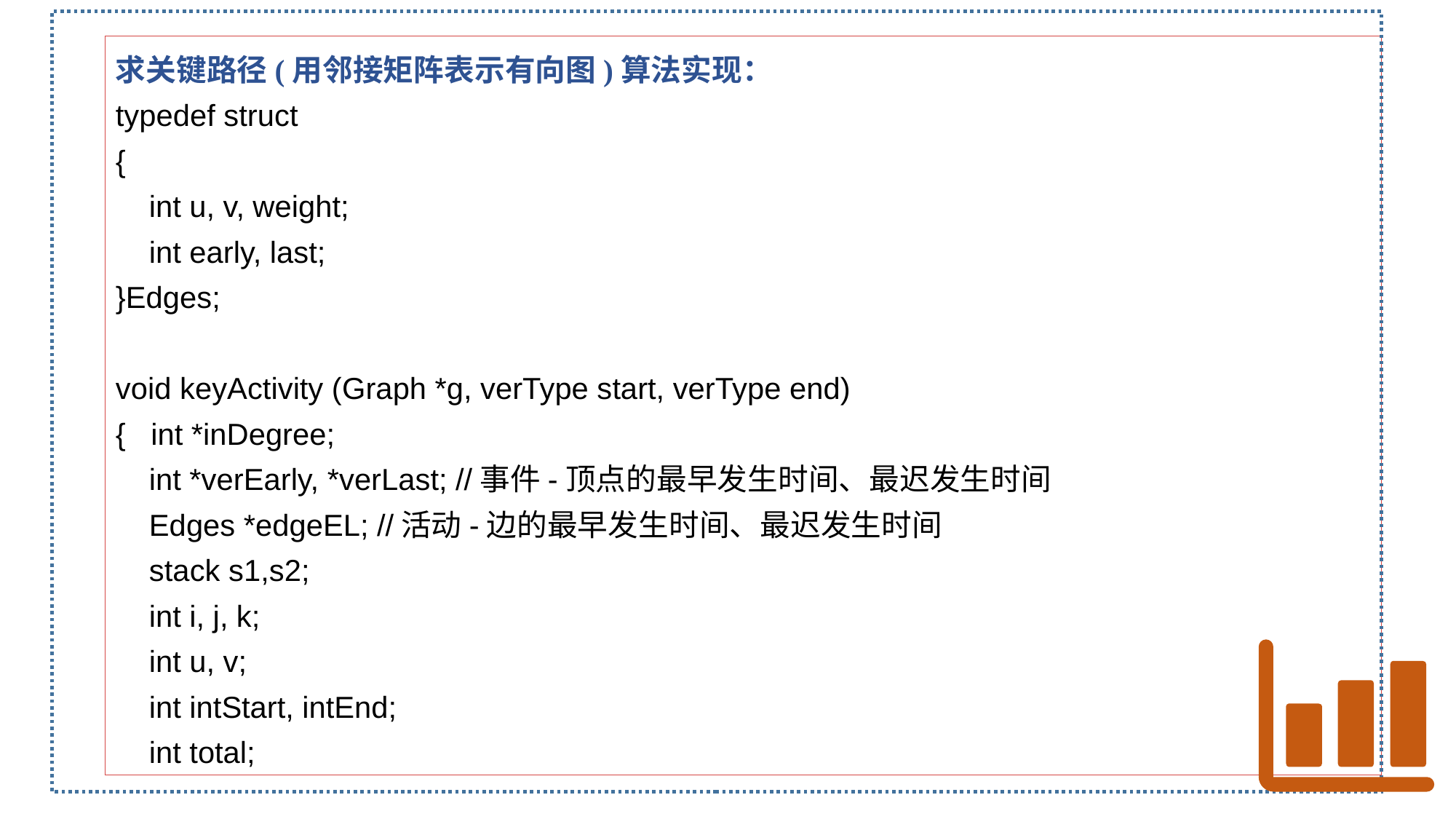

求关键路径(用邻接矩阵表示有向图)算法实现：
typedef struct
{
    int u, v, weight;
    int early, last;
}Edges;

void keyActivity (Graph *g, verType start, verType end)
{   int *inDegree;
    int *verEarly, *verLast; //事件-顶点的最早发生时间、最迟发生时间
    Edges *edgeEL; //活动-边的最早发生时间、最迟发生时间
    stack s1,s2;
    int i, j, k;
    int u, v;
    int intStart, intEnd;
    int total;